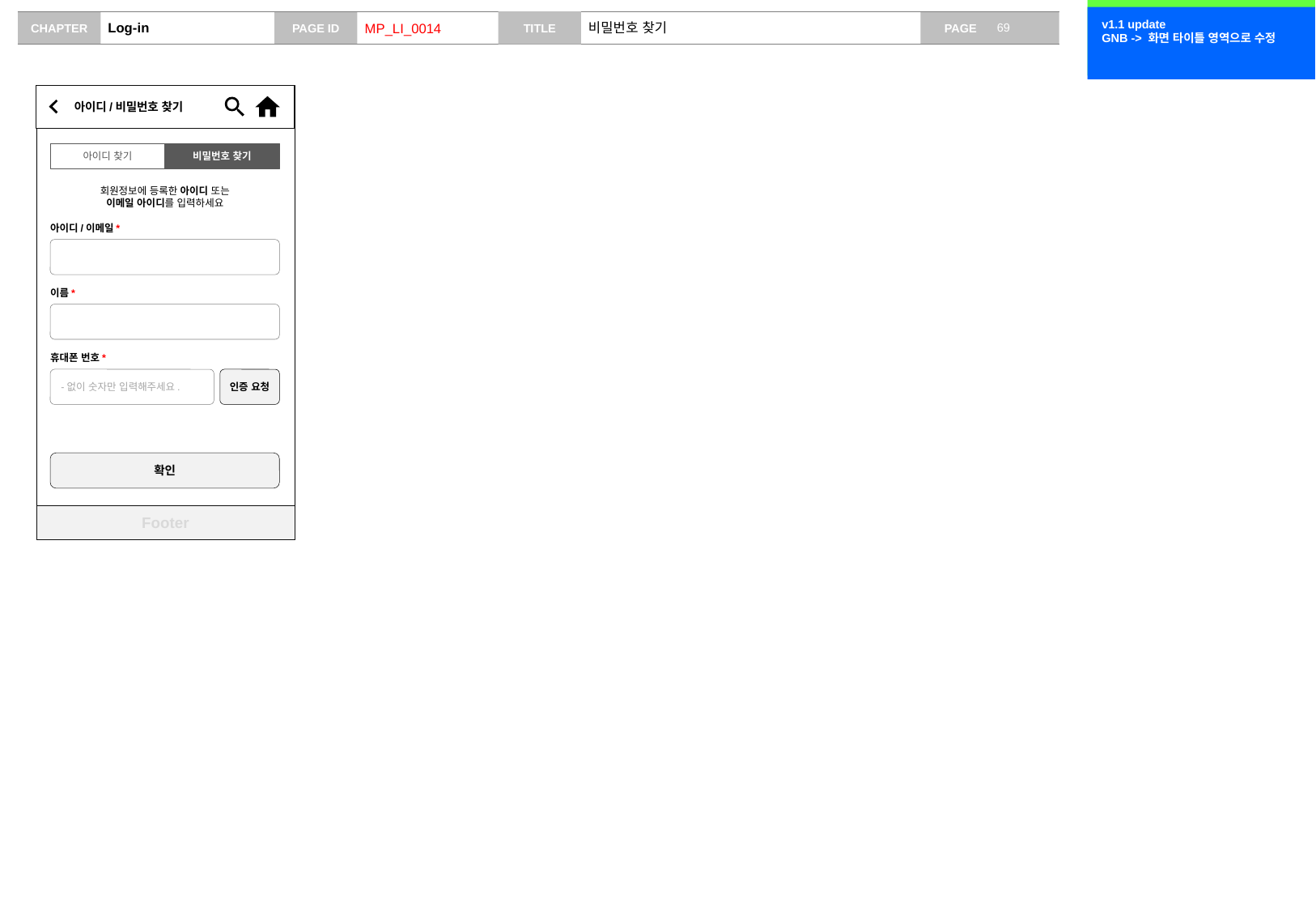

v0.5 update
모바일 화면 추가
v1.1 update
GNB -> 화면 타이틀 영역으로 수정

# Log-in
MP_LI_0014
비밀번호 찾기

아이디/비밀번호 찾기

아이디 찾기
비밀번호 찾기
회원정보에 등록한 아이디 또는
이메일 아이디를 입력하세요
아이디/이메일*

이름*

휴대폰 번호*
인증 요청
-없이 숫자만 입력해주세요.
확인
Footer